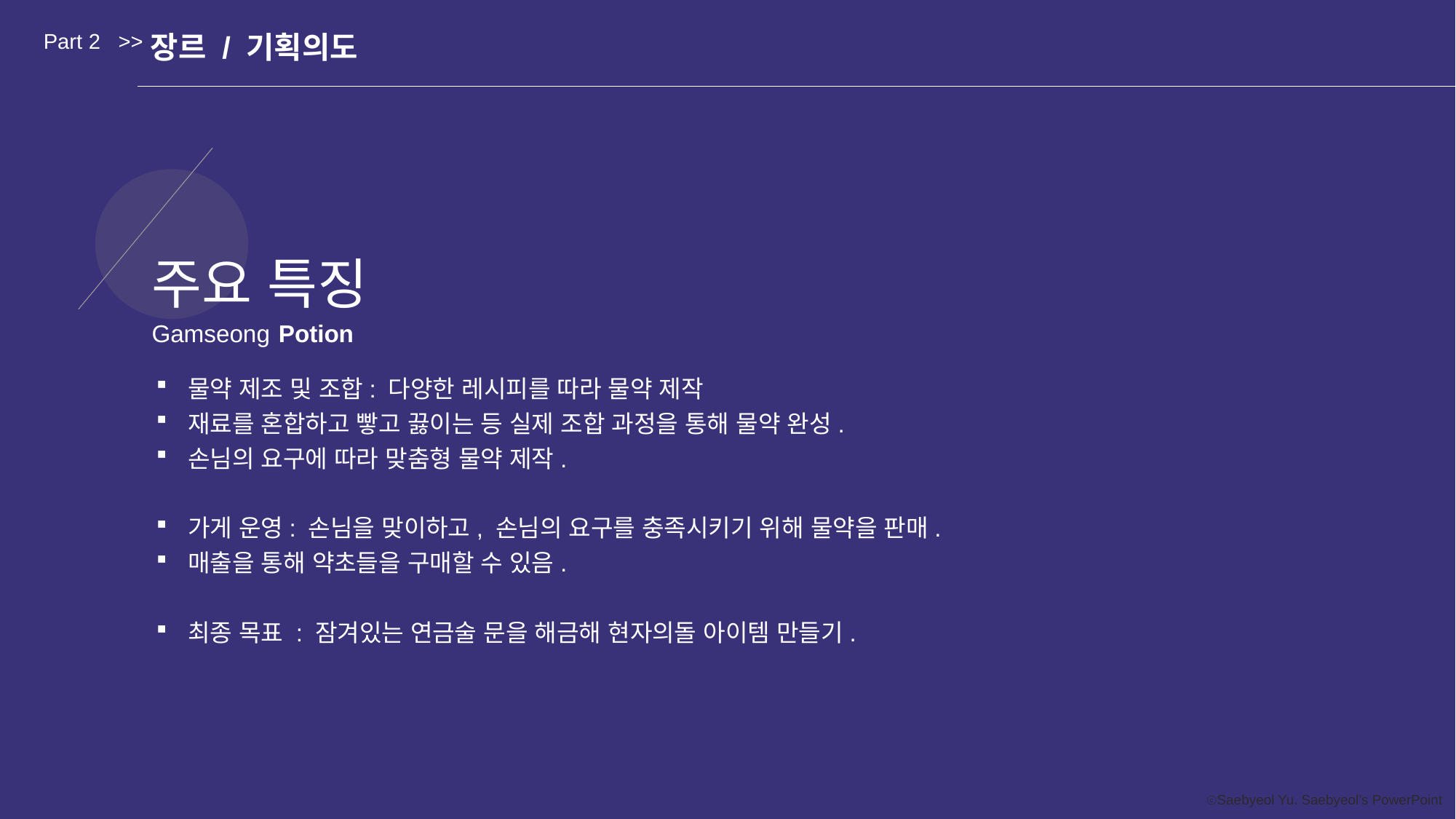

Part 2   >>
장르 / 기획의도

주요 특징
Gamseong Potion
물약 제조 및 조합: 다양한 레시피를 따라 물약 제작
재료를 혼합하고 빻고 끓이는 등 실제 조합 과정을 통해 물약 완성.
손님의 요구에 따라 맞춤형 물약 제작.

가게 운영: 손님을 맞이하고, 손님의 요구를 충족시키기 위해 물약을 판매.
매출을 통해 약초들을 구매할 수 있음.

최종 목표 : 잠겨있는 연금술 문을 해금해 현자의돌 아이템 만들기.